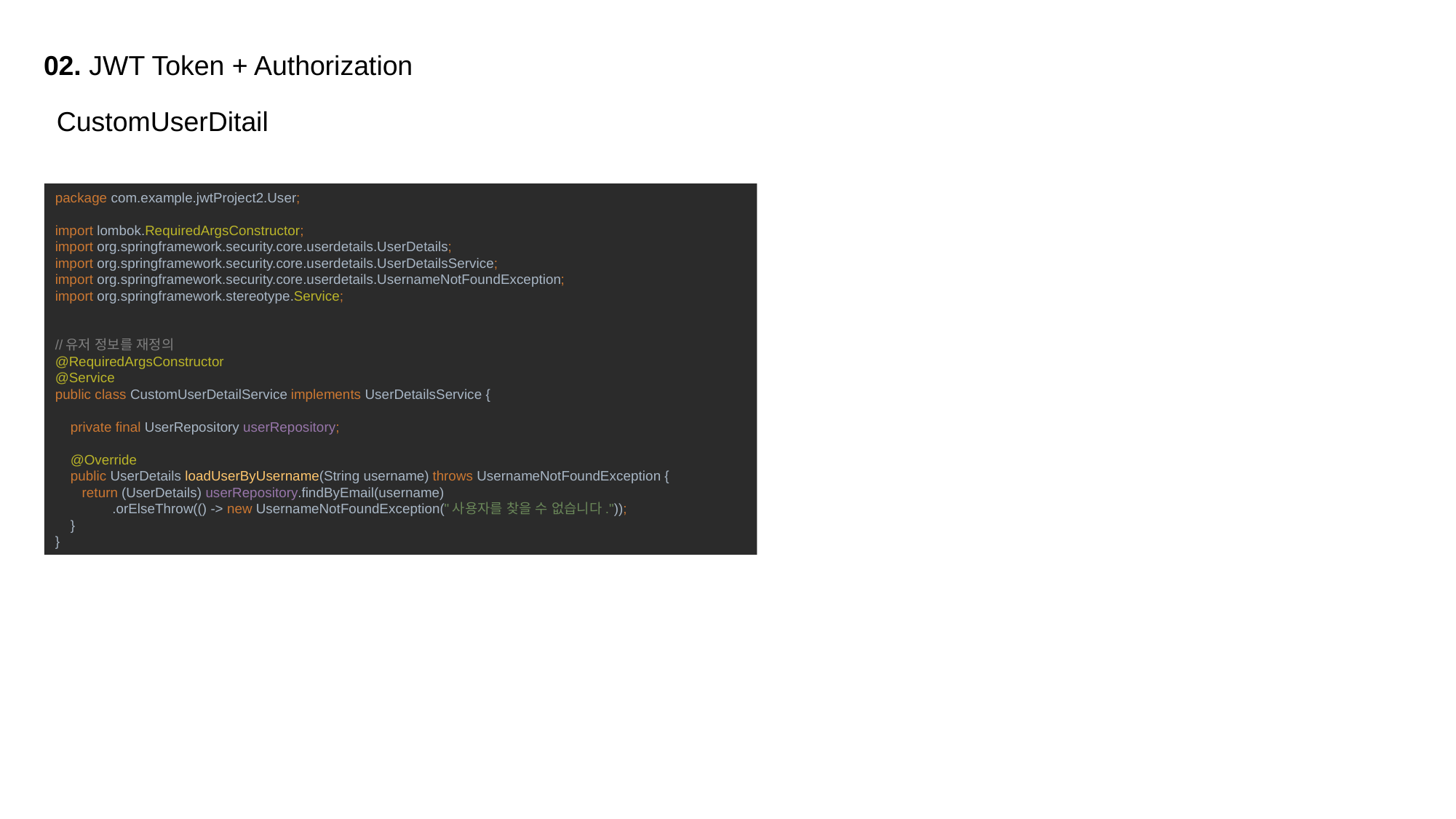

02. JWT Token + Authorization
CustomUserDitail
package com.example.jwtProject2.User;
import lombok.RequiredArgsConstructor;
import org.springframework.security.core.userdetails.UserDetails;
import org.springframework.security.core.userdetails.UserDetailsService;
import org.springframework.security.core.userdetails.UsernameNotFoundException;
import org.springframework.stereotype.Service;
//유저 정보를 재정의
@RequiredArgsConstructor
@Service
public class CustomUserDetailService implements UserDetailsService {
    private final UserRepository userRepository;
    @Override
    public UserDetails loadUserByUsername(String username) throws UsernameNotFoundException {
       return (UserDetails) userRepository.findByEmail(username)
               .orElseThrow(() -> new UsernameNotFoundException("사용자를 찾을 수 없습니다."));
    }
}